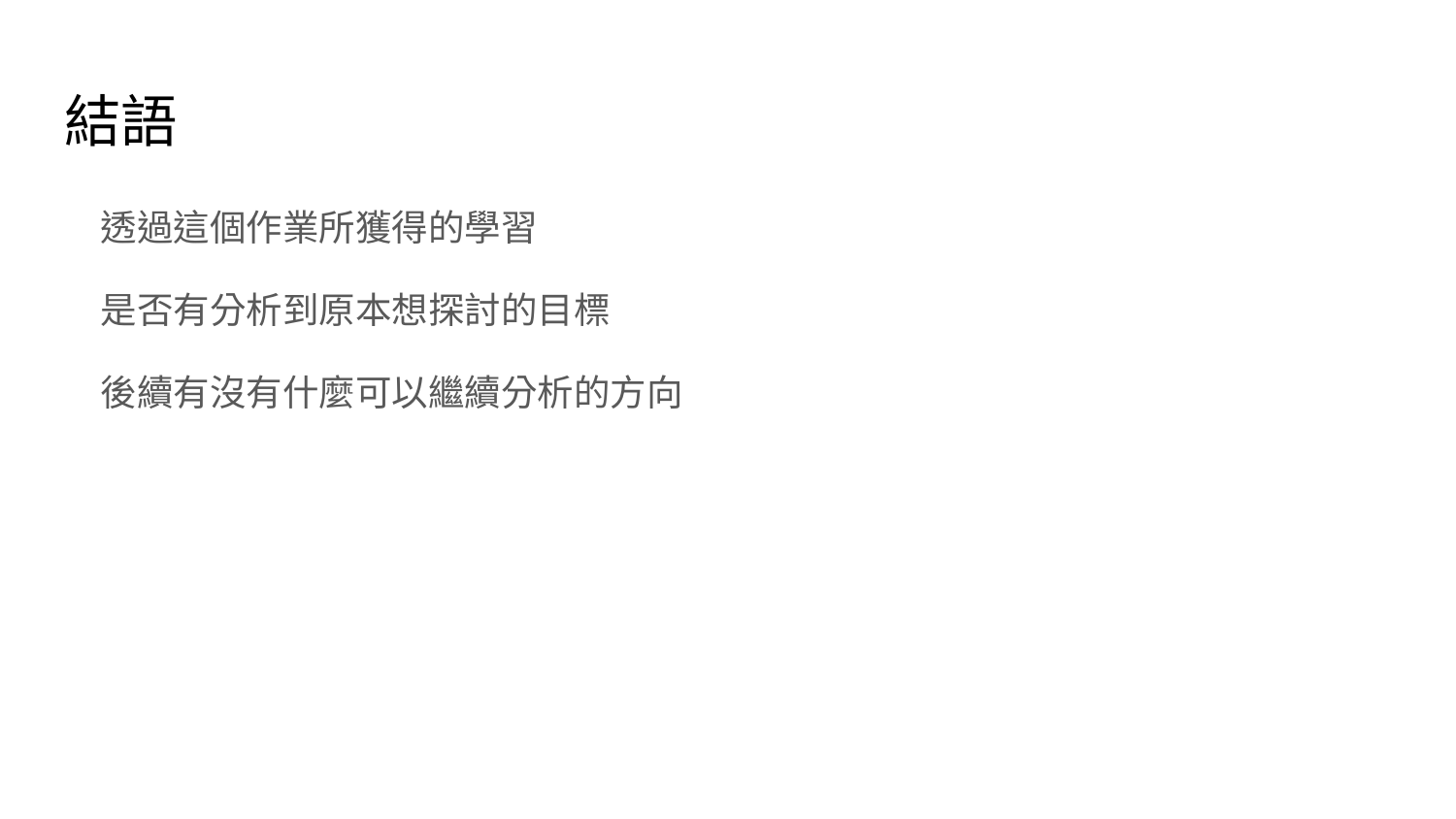

# 結語
透過這個作業所獲得的學習
是否有分析到原本想探討的目標
後續有沒有什麼可以繼續分析的方向